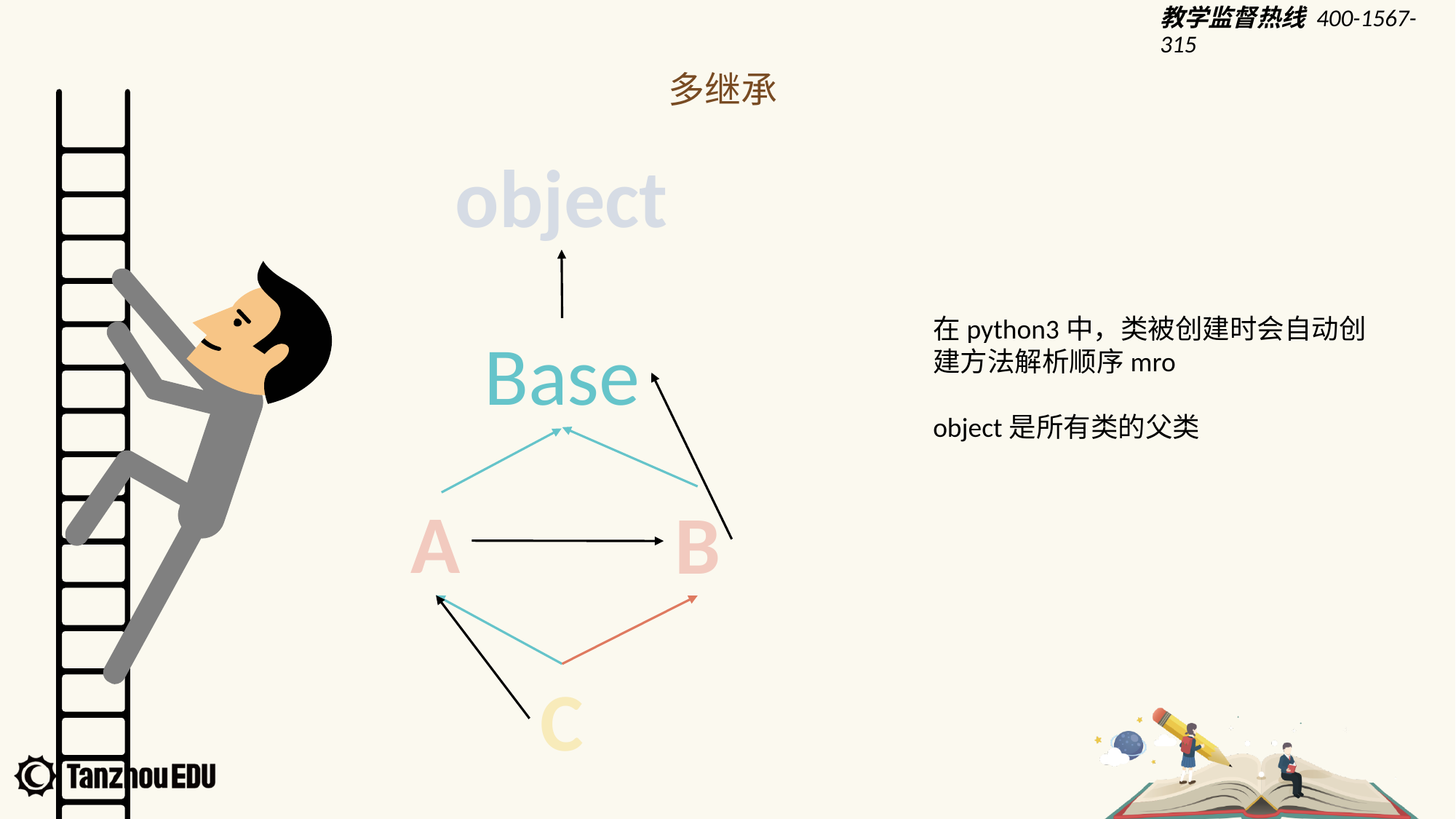

多继承

object
在python3中，类被创建时会自动创建方法解析顺序mro

object是所有类的父类
Base
A
B
C